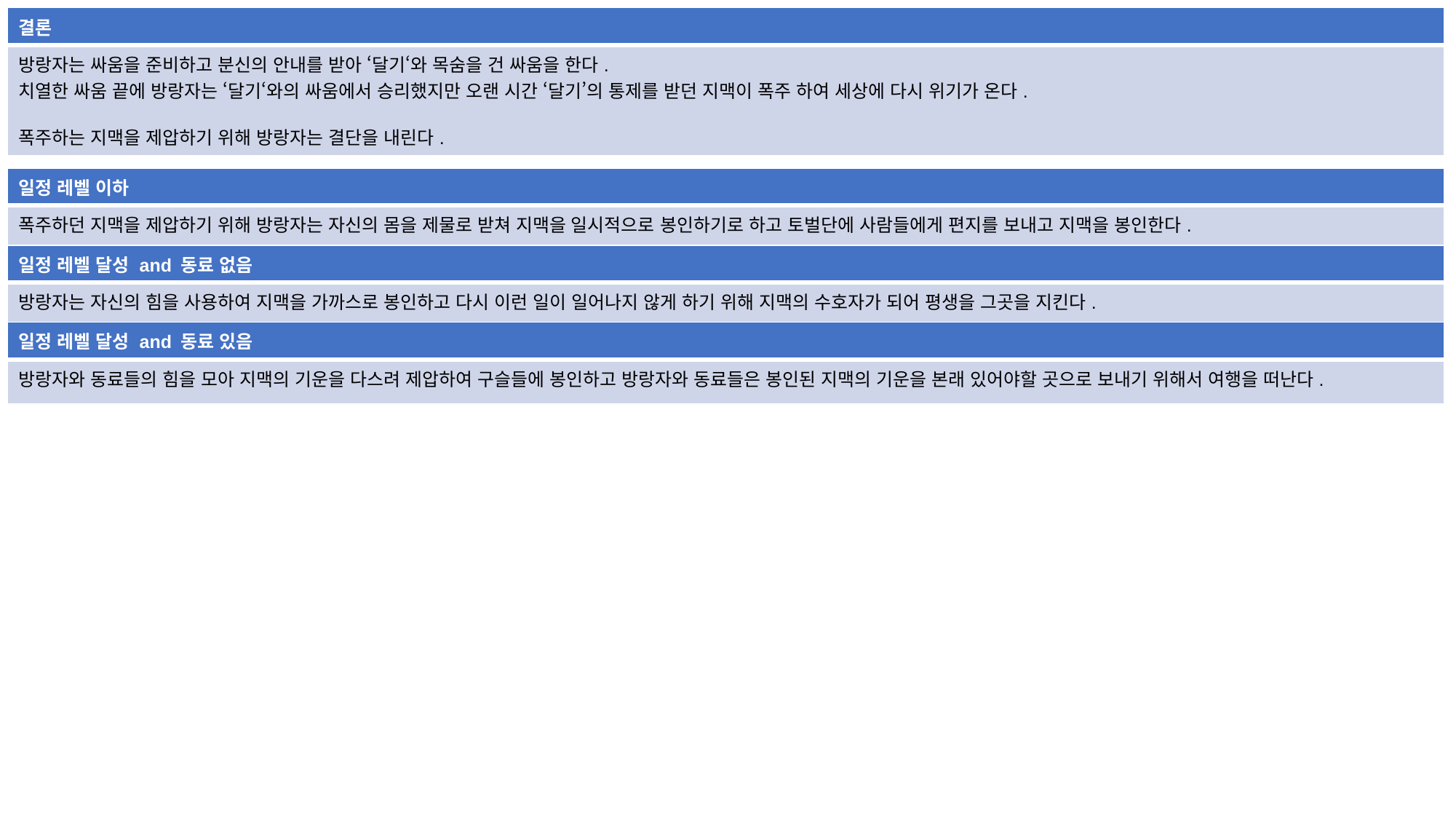

| 결론 |
| --- |
| 방랑자는 싸움을 준비하고 분신의 안내를 받아 ‘달기‘와 목숨을 건 싸움을 한다. 치열한 싸움 끝에 방랑자는 ‘달기‘와의 싸움에서 승리했지만 오랜 시간 ‘달기’의 통제를 받던 지맥이 폭주 하여 세상에 다시 위기가 온다. 폭주하는 지맥을 제압하기 위해 방랑자는 결단을 내린다. |
| 일정 레벨 이하 |
| --- |
| 폭주하던 지맥을 제압하기 위해 방랑자는 자신의 몸을 제물로 받쳐 지맥을 일시적으로 봉인하기로 하고 토벌단에 사람들에게 편지를 보내고 지맥을 봉인한다. |
| 일정 레벨 달성 and 동료 없음 |
| --- |
| 방랑자는 자신의 힘을 사용하여 지맥을 가까스로 봉인하고 다시 이런 일이 일어나지 않게 하기 위해 지맥의 수호자가 되어 평생을 그곳을 지킨다. |
| 일정 레벨 달성 and 동료 있음 |
| --- |
| 방랑자와 동료들의 힘을 모아 지맥의 기운을 다스려 제압하여 구슬들에 봉인하고 방랑자와 동료들은 봉인된 지맥의 기운을 본래 있어야할 곳으로 보내기 위해서 여행을 떠난다. |